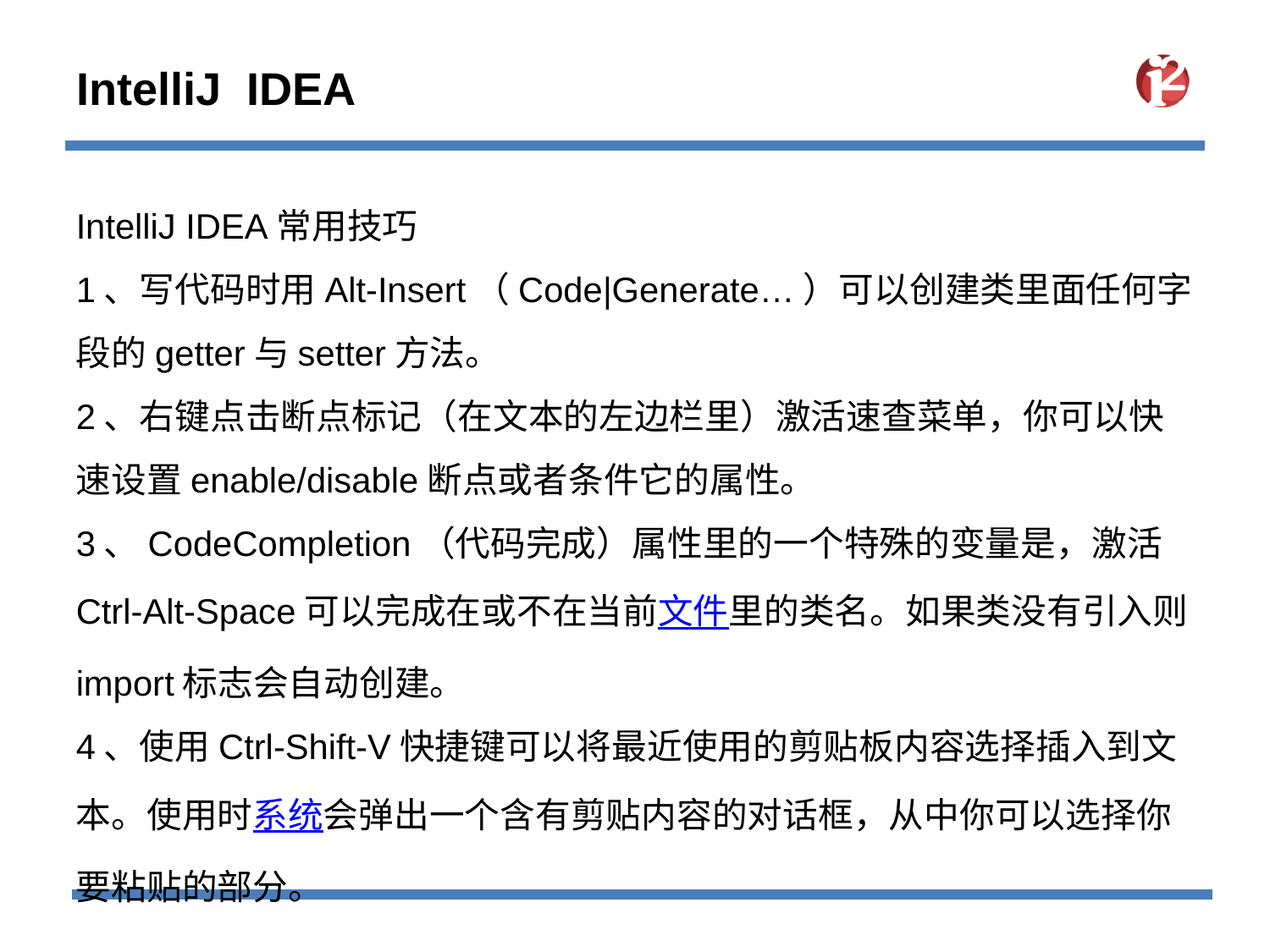

# IntelliJ  IDEA
IntelliJ IDEA常用技巧
1、写代码时用Alt-Insert（Code|Generate…）可以创建类里面任何字段的getter与setter方法。
2、右键点击断点标记（在文本的左边栏里）激活速查菜单，你可以快速设置enable/disable断点或者条件它的属性。
3、CodeCompletion（代码完成）属性里的一个特殊的变量是，激活Ctrl-Alt-Space可以完成在或不在当前文件里的类名。如果类没有引入则import标志会自动创建。
4、使用Ctrl-Shift-V快捷键可以将最近使用的剪贴板内容选择插入到文本。使用时系统会弹出一个含有剪贴内容的对话框，从中你可以选择你要粘贴的部分。